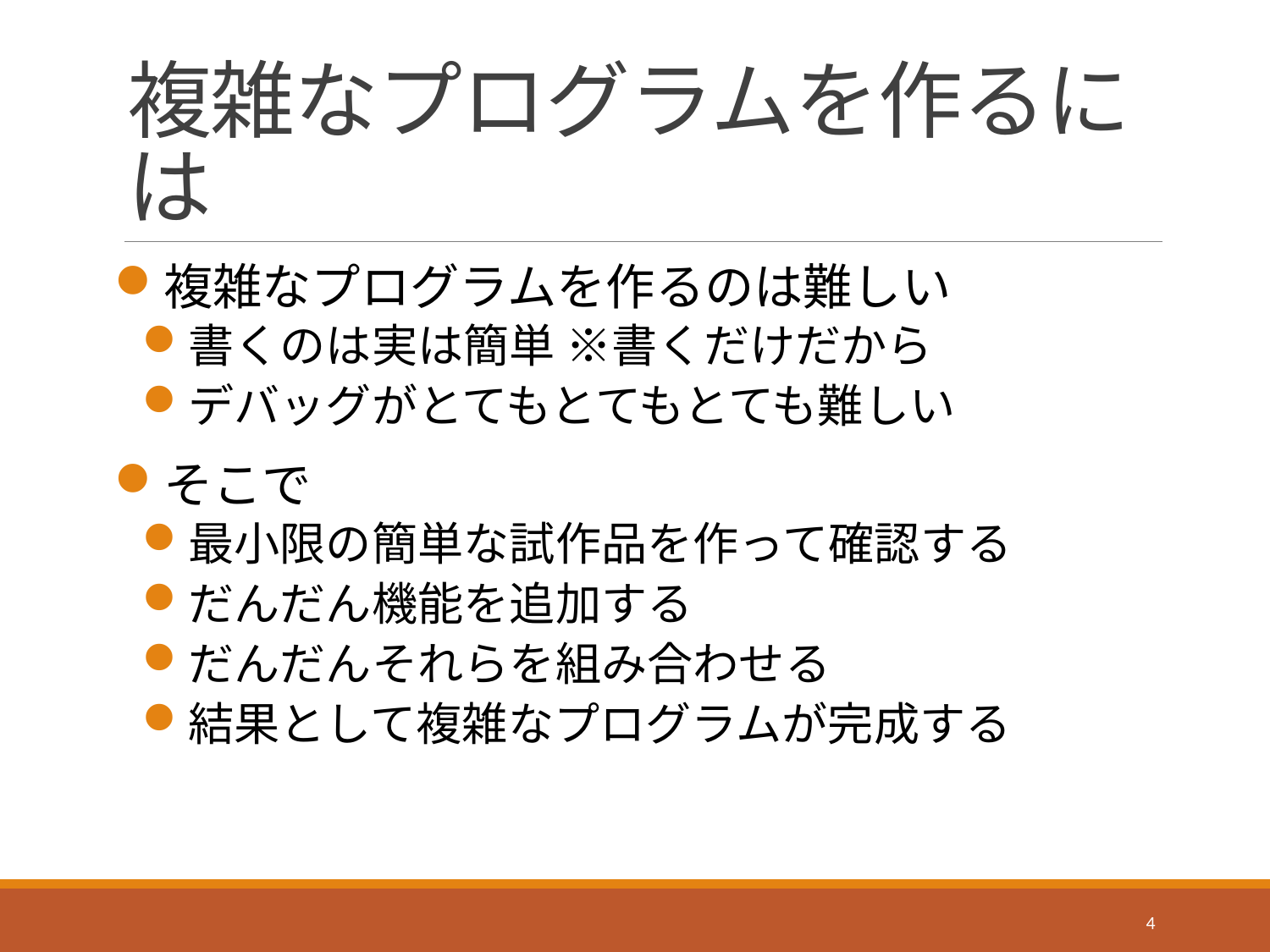

# 複雑なプログラムを作るには
複雑なプログラムを作るのは難しい
書くのは実は簡単 ※書くだけだから
デバッグがとてもとてもとても難しい
そこで
最小限の簡単な試作品を作って確認する
だんだん機能を追加する
だんだんそれらを組み合わせる
結果として複雑なプログラムが完成する
4